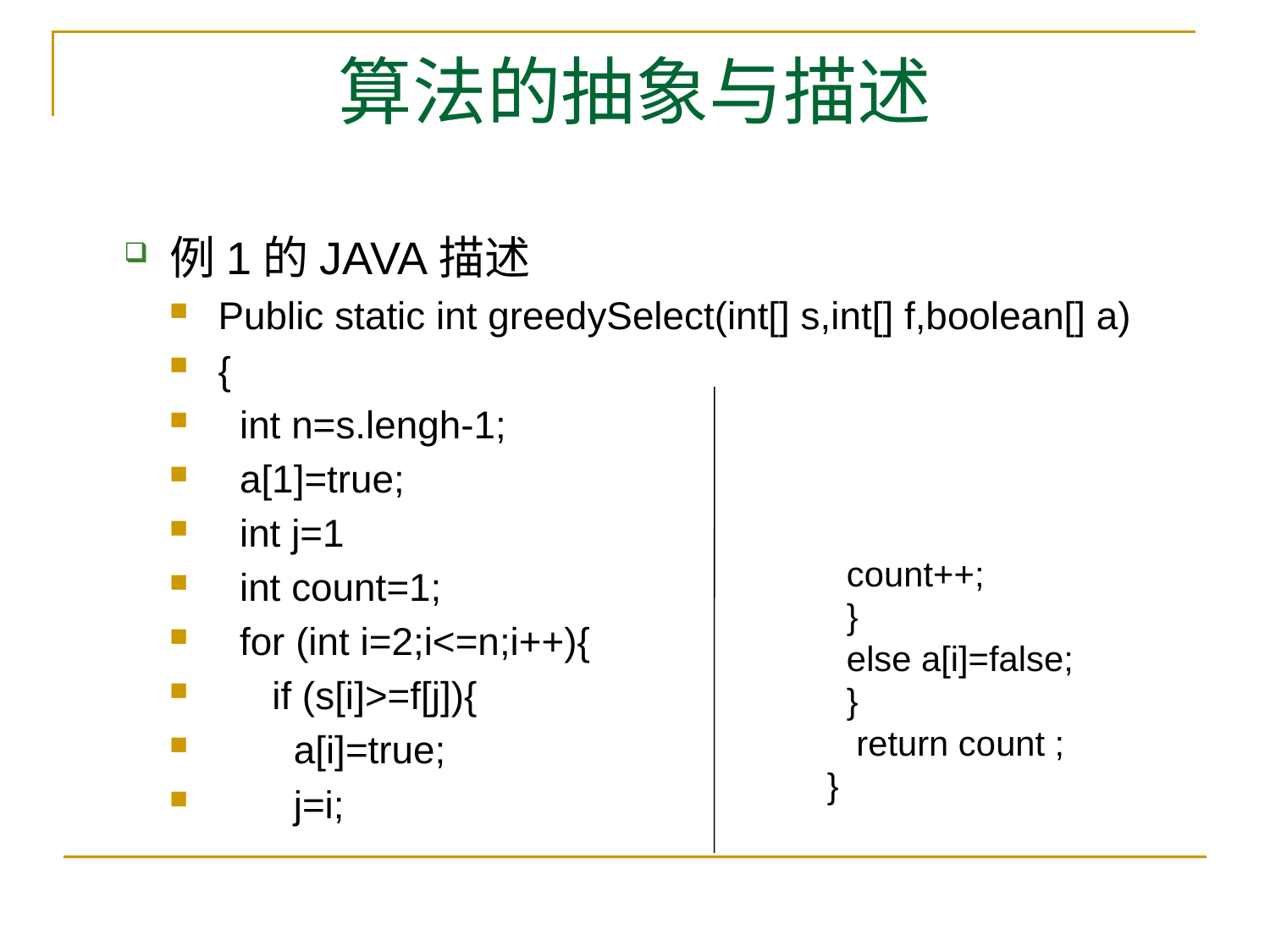

# 算法的抽象与描述
例1的JAVA描述
Public static int greedySelect(int[] s,int[] f,boolean[] a)
{
  int n=s.lengh-1;
  a[1]=true;
  int j=1
  int count=1;
  for (int i=2;i<=n;i++){
     if (s[i]>=f[j]){
       a[i]=true;
       j=i;
  count++;
  }
  else a[i]=false;
  }
   return count ;
}